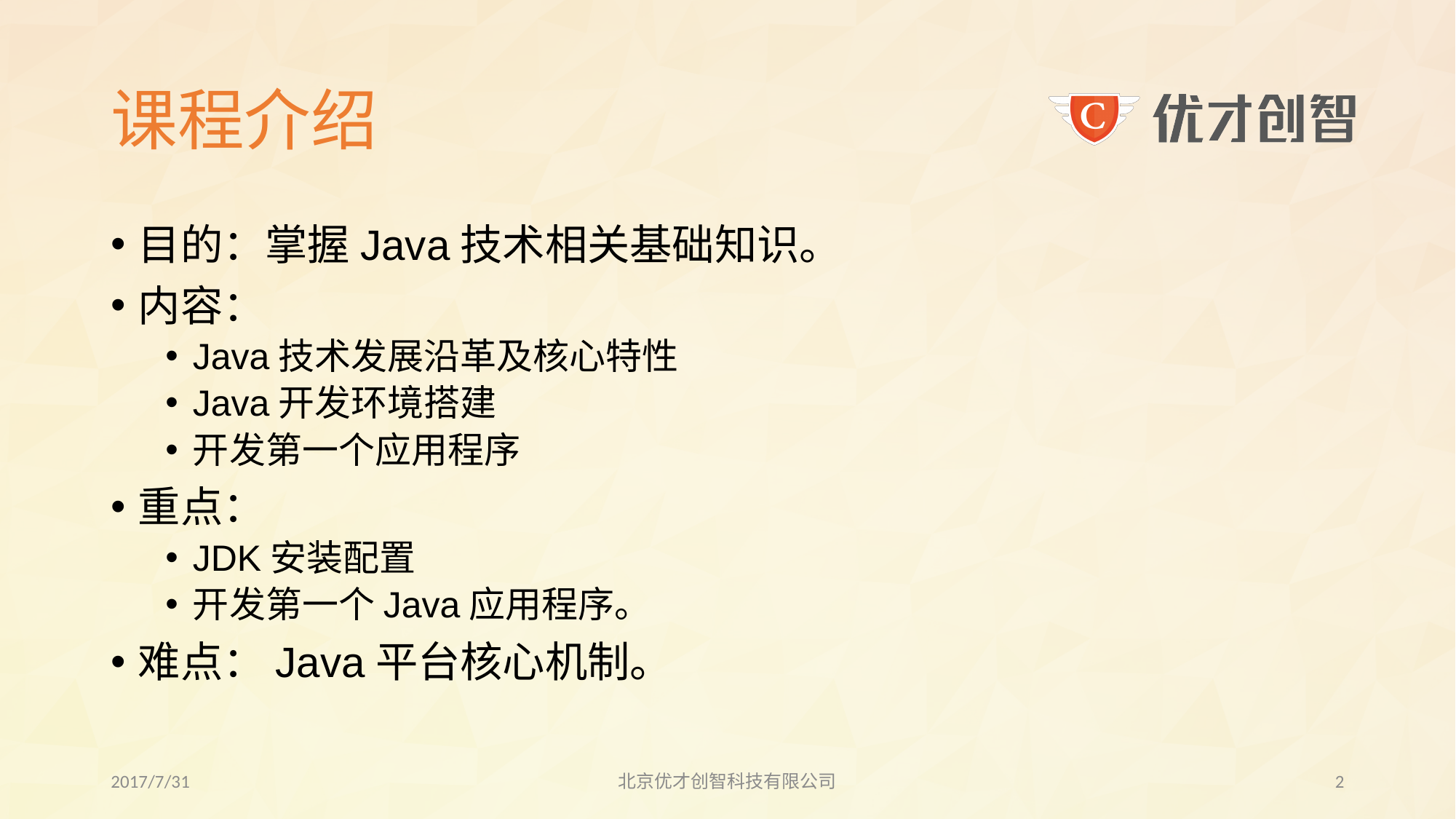

# 课程介绍
目的：掌握Java技术相关基础知识。
内容：
Java技术发展沿革及核心特性
Java开发环境搭建
开发第一个应用程序
重点：
JDK安装配置
开发第一个Java应用程序。
难点：Java平台核心机制。

2017/7/31
北京优才创智科技有限公司
2